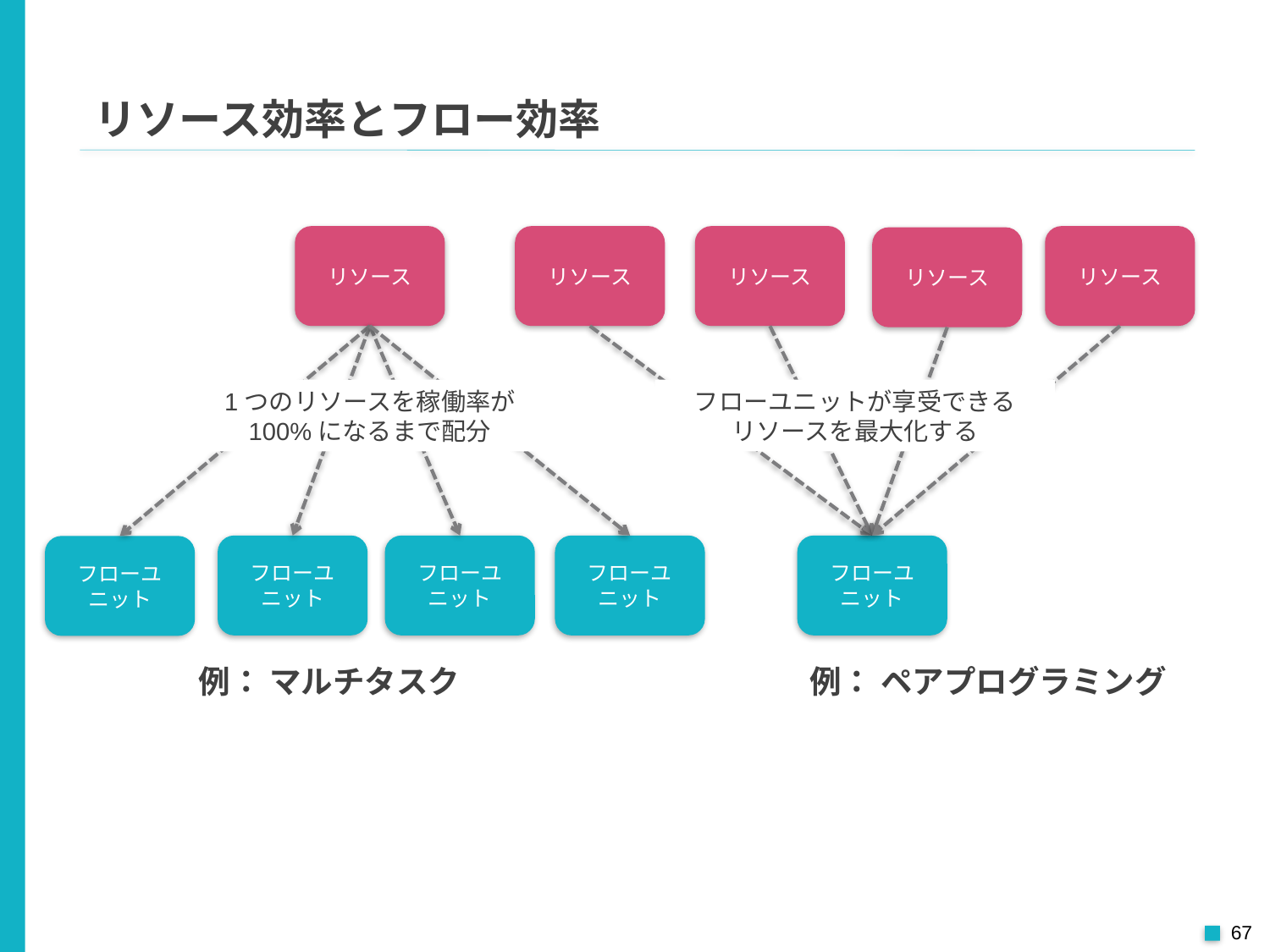

リソース効率とフロー効率
リソース
リソース
リソース
リソース
リソース
1つのリソースを稼働率が
100%になるまで配分
フローユニットが享受できる
リソースを最大化する
フローユニット
フローユニット
フローユニット
フローユニット
フローユニット
例： マルチタスク
例： ペアプログラミング